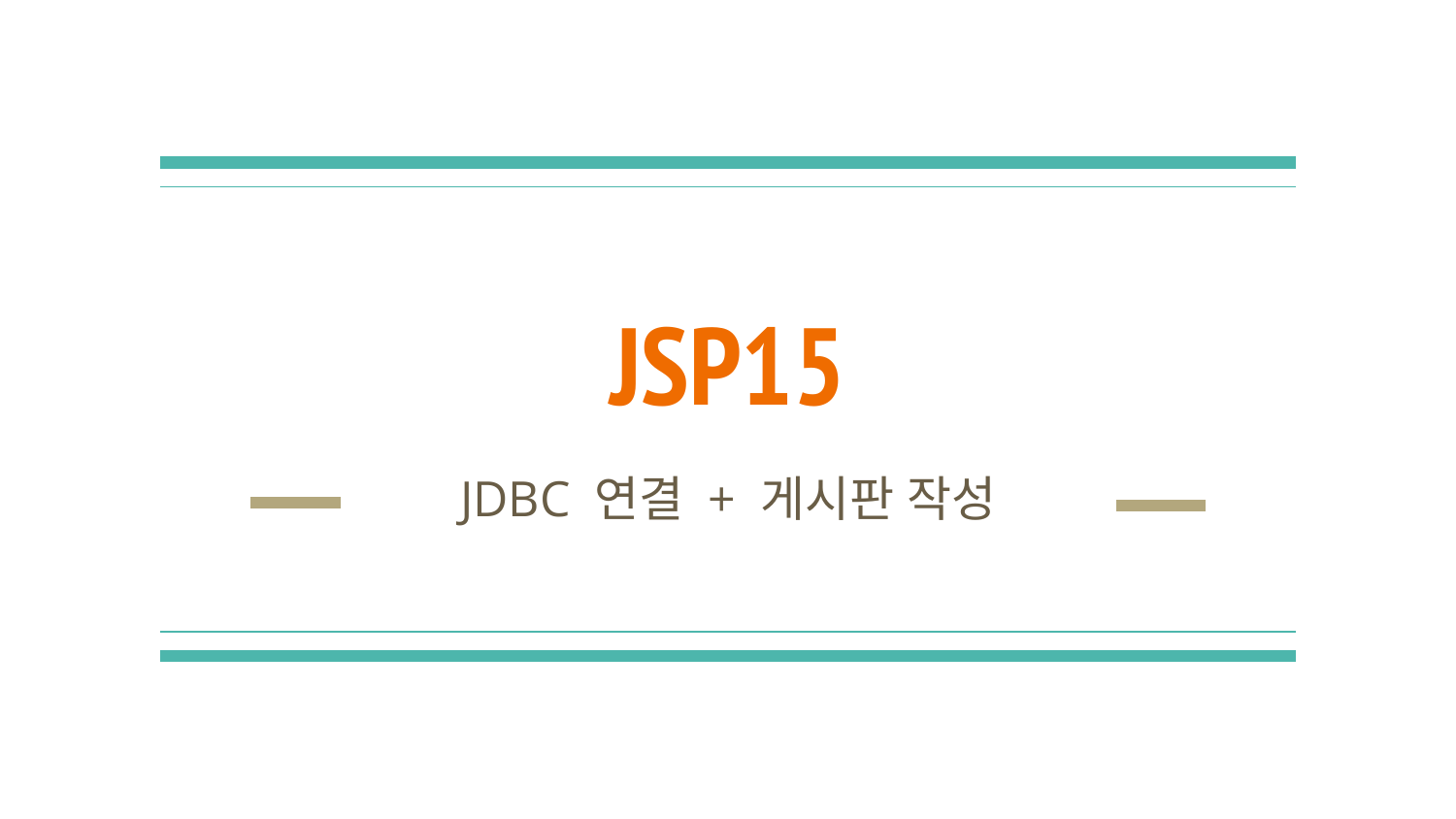

# JSP15
JDBC 연결 + 게시판 작성